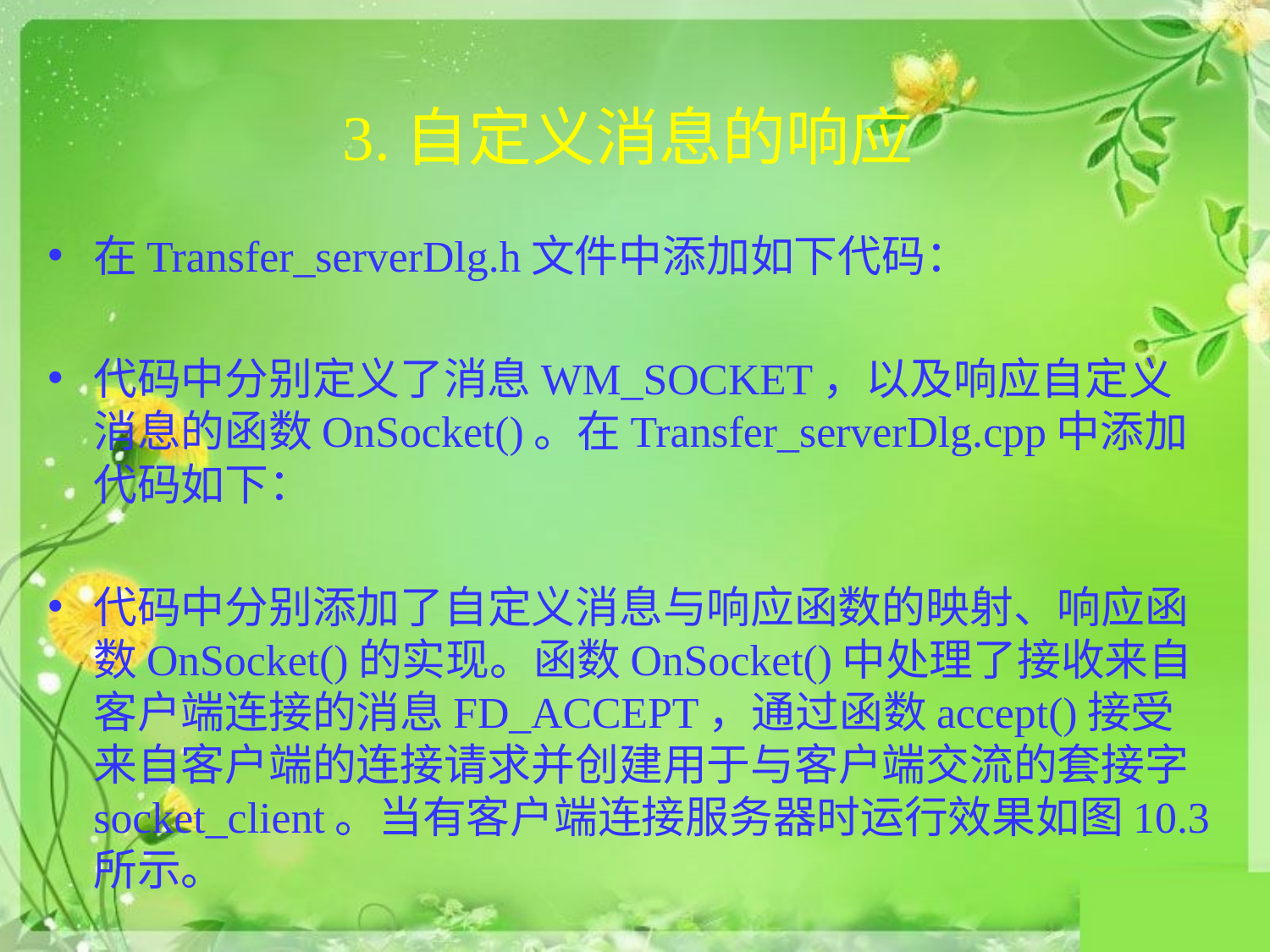

# 3.自定义消息的响应
在Transfer_serverDlg.h文件中添加如下代码：

代码中分别定义了消息WM_SOCKET，以及响应自定义消息的函数OnSocket()。在Transfer_serverDlg.cpp中添加代码如下：

代码中分别添加了自定义消息与响应函数的映射、响应函数OnSocket()的实现。函数OnSocket()中处理了接收来自客户端连接的消息FD_ACCEPT，通过函数accept()接受来自客户端的连接请求并创建用于与客户端交流的套接字socket_client。当有客户端连接服务器时运行效果如图10.3所示。